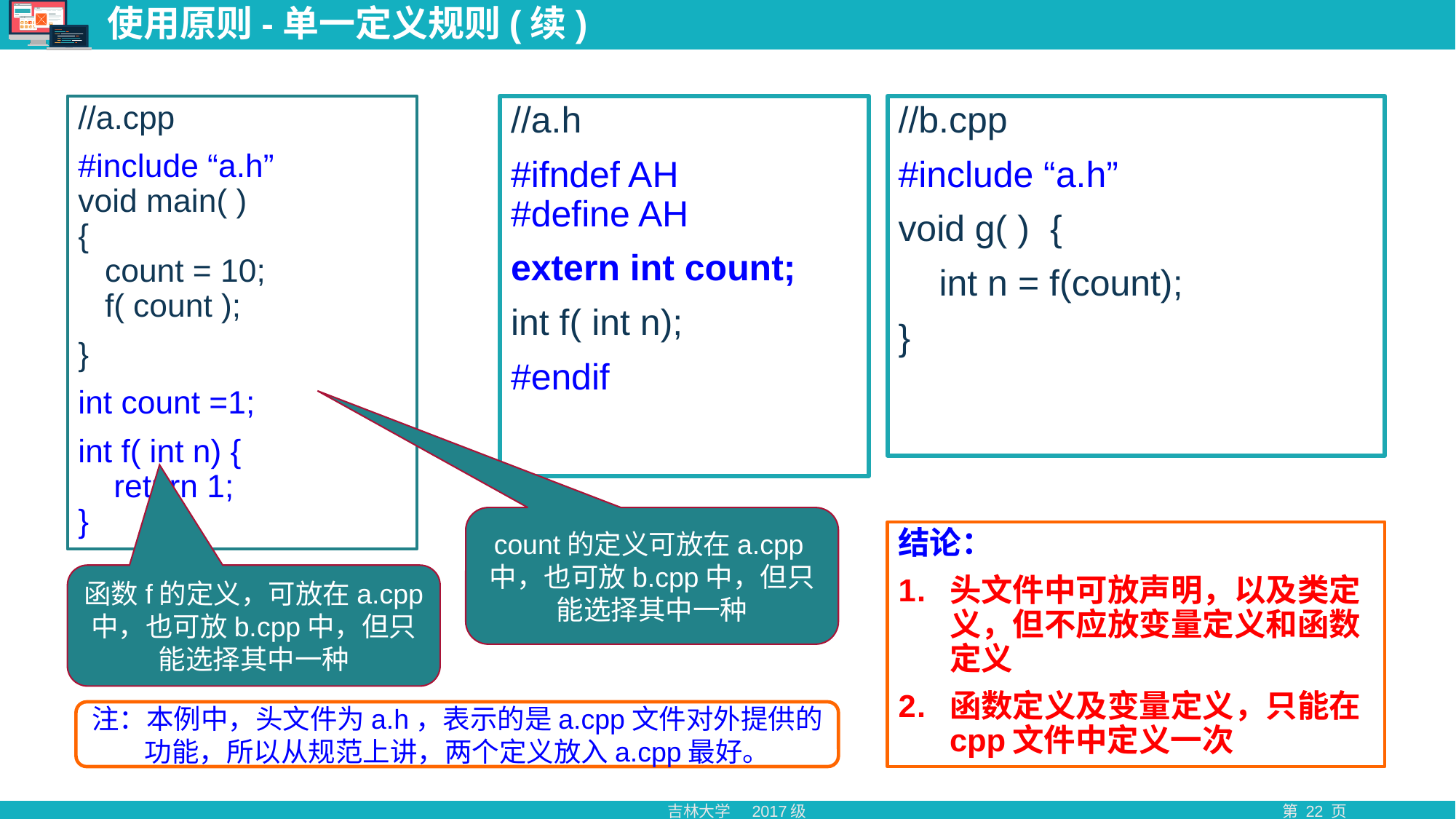

# 使用原则-单一定义规则(续)
//a.cpp
#include “a.h”
void main( )
{
   count = 10;
   f( count );
}
int count =1;
int f( int n) {
    return 1;
}

//a.h
#ifndef AH
#define AH
extern int count;
int f( int n);
#endif
//b.cpp
#include “a.h”
void g( )  {
    int n = f(count);
}
count的定义可放在a.cpp中，也可放b.cpp中，但只能选择其中一种
结论：
头文件中可放声明，以及类定义，但不应放变量定义和函数定义
函数定义及变量定义，只能在cpp文件中定义一次
函数f的定义，可放在a.cpp中，也可放b.cpp中，但只能选择其中一种
注：本例中，头文件为a.h，表示的是a.cpp文件对外提供的功能，所以从规范上讲，两个定义放入a.cpp最好。